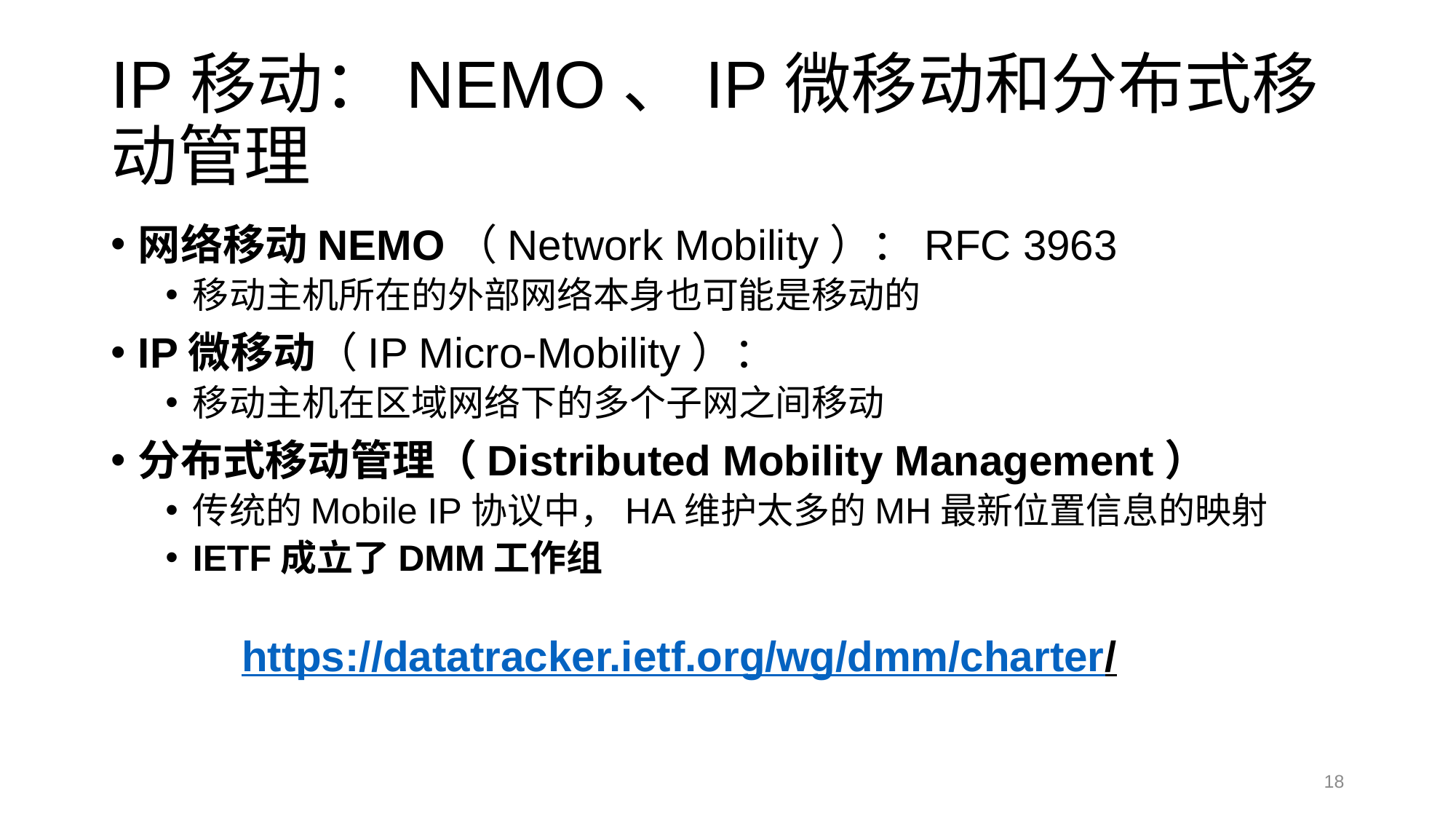

# IP移动：NEMO、IP微移动和分布式移动管理
网络移动NEMO（Network Mobility）：RFC 3963
移动主机所在的外部网络本身也可能是移动的
IP微移动（IP Micro-Mobility）：
移动主机在区域网络下的多个子网之间移动
分布式移动管理（Distributed Mobility Management）
传统的Mobile IP协议中，HA维护太多的MH最新位置信息的映射
IETF成立了DMM工作组
https://datatracker.ietf.org/wg/dmm/charter/
18